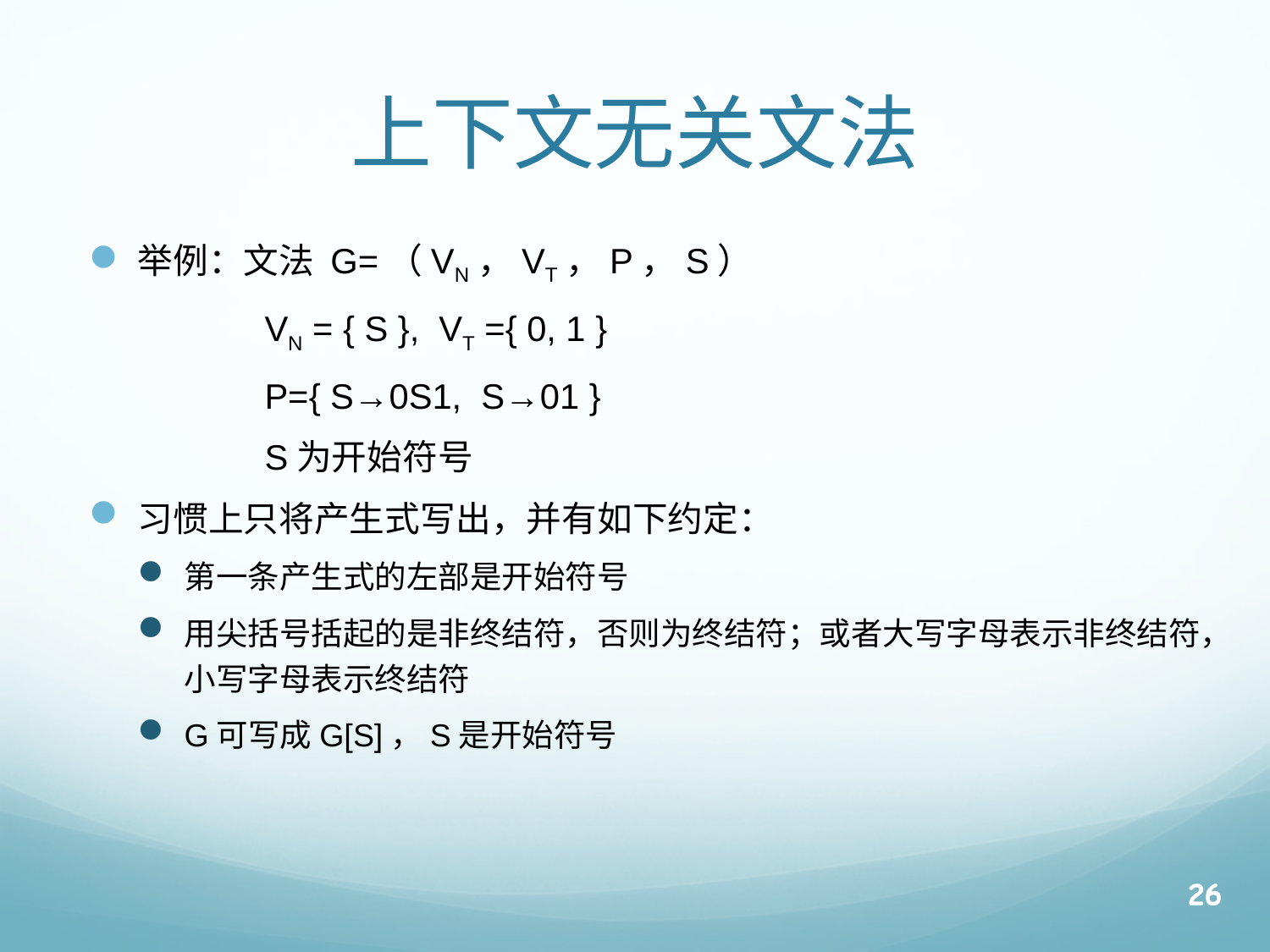

# 上下文无关文法
举例：文法 G=（VN，VT，P，S）
		VN = { S },  VT ={ 0, 1 }
		P={ S→0S1,  S→01 }
		S为开始符号
习惯上只将产生式写出，并有如下约定：
第一条产生式的左部是开始符号
用尖括号括起的是非终结符，否则为终结符；或者大写字母表示非终结符，小写字母表示终结符
G可写成G[S]，S是开始符号

26